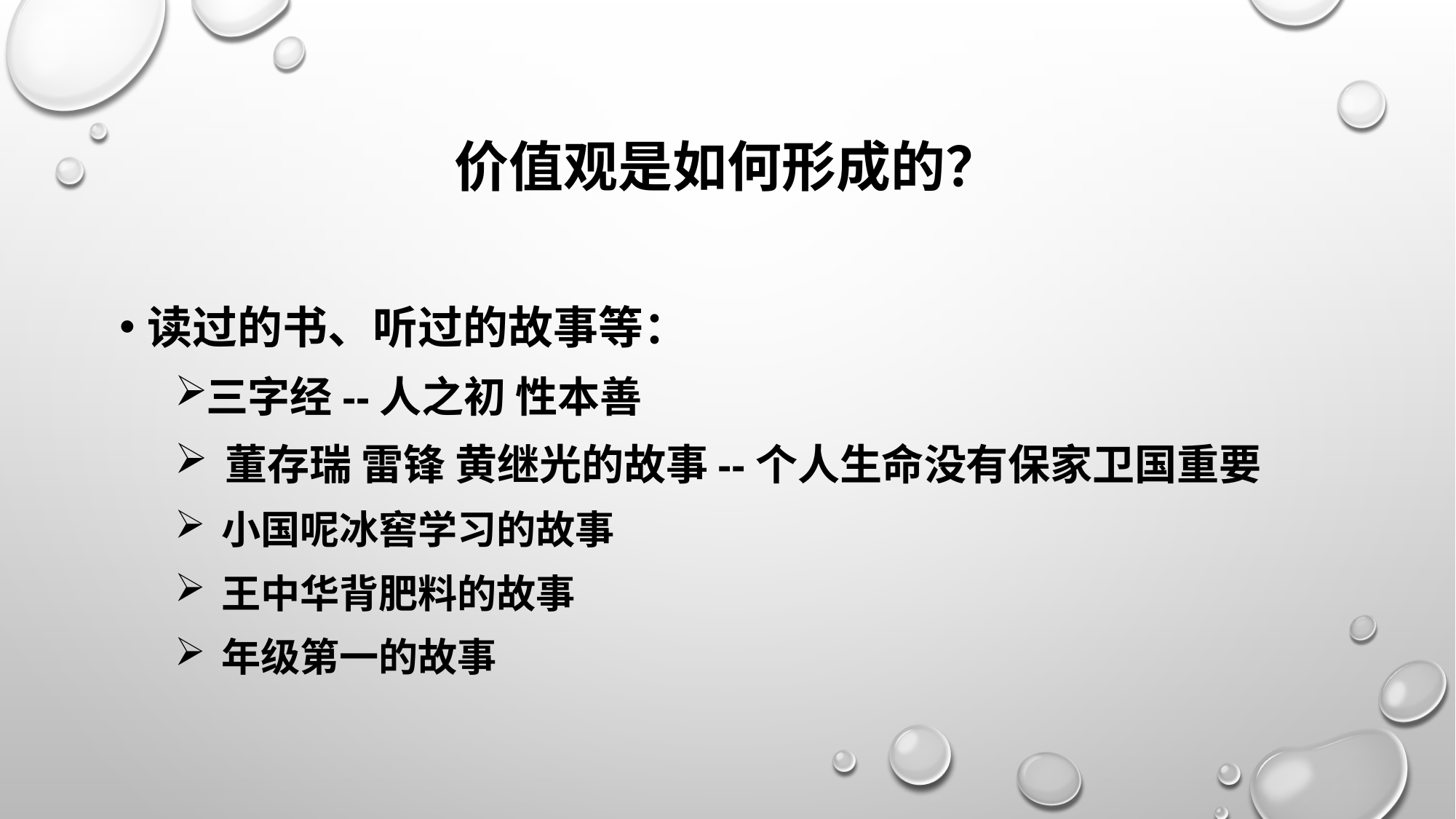

# 价值观是如何形成的？
读过的书、听过的故事等：
三字经--人之初 性本善
 董存瑞 雷锋 黄继光的故事--个人生命没有保家卫国重要
 小国呢冰窖学习的故事
 王中华背肥料的故事
 年级第一的故事